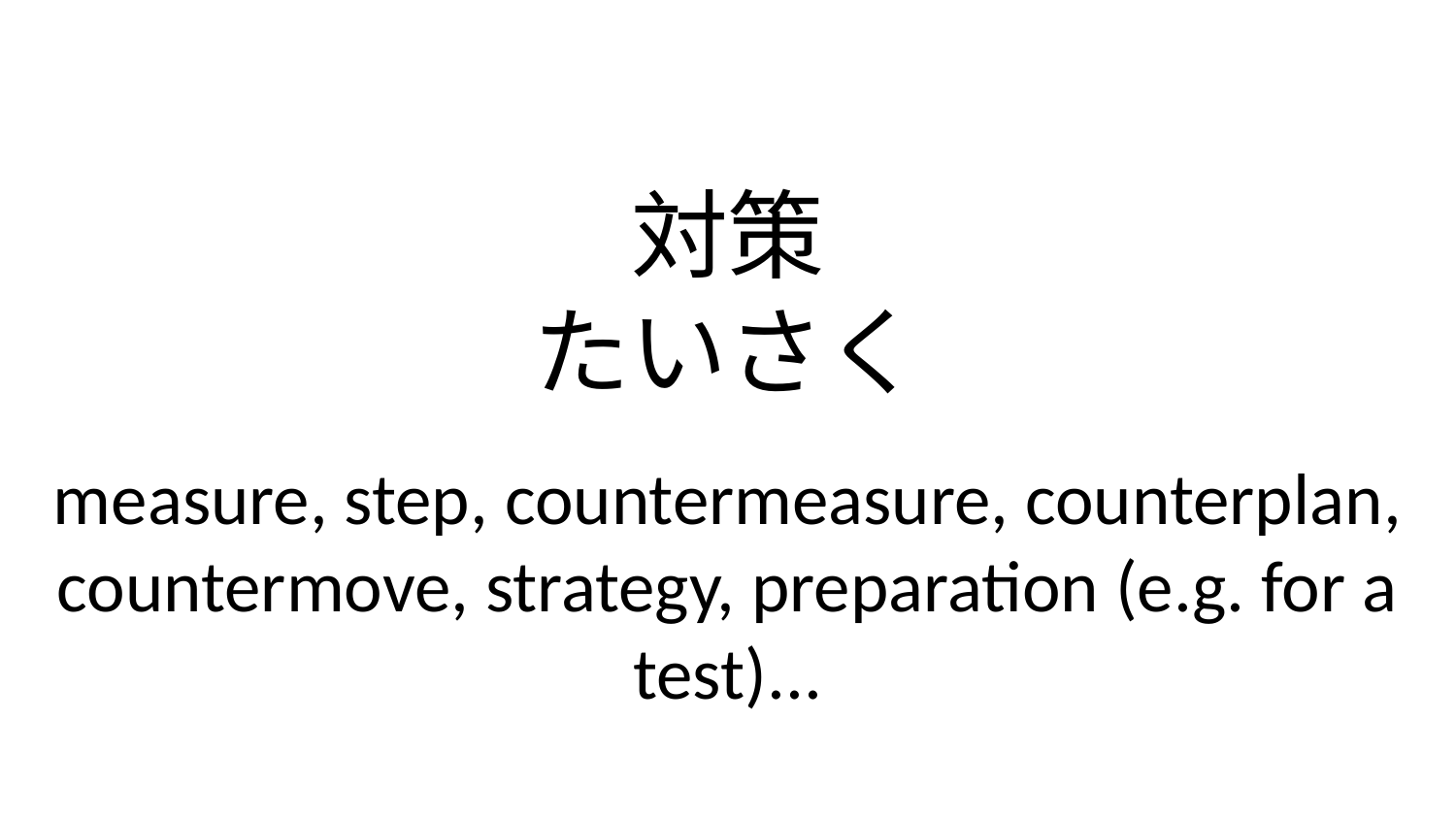

対策
たいさく
measure, step, countermeasure, counterplan, countermove, strategy, preparation (e.g. for a test)...
541-555